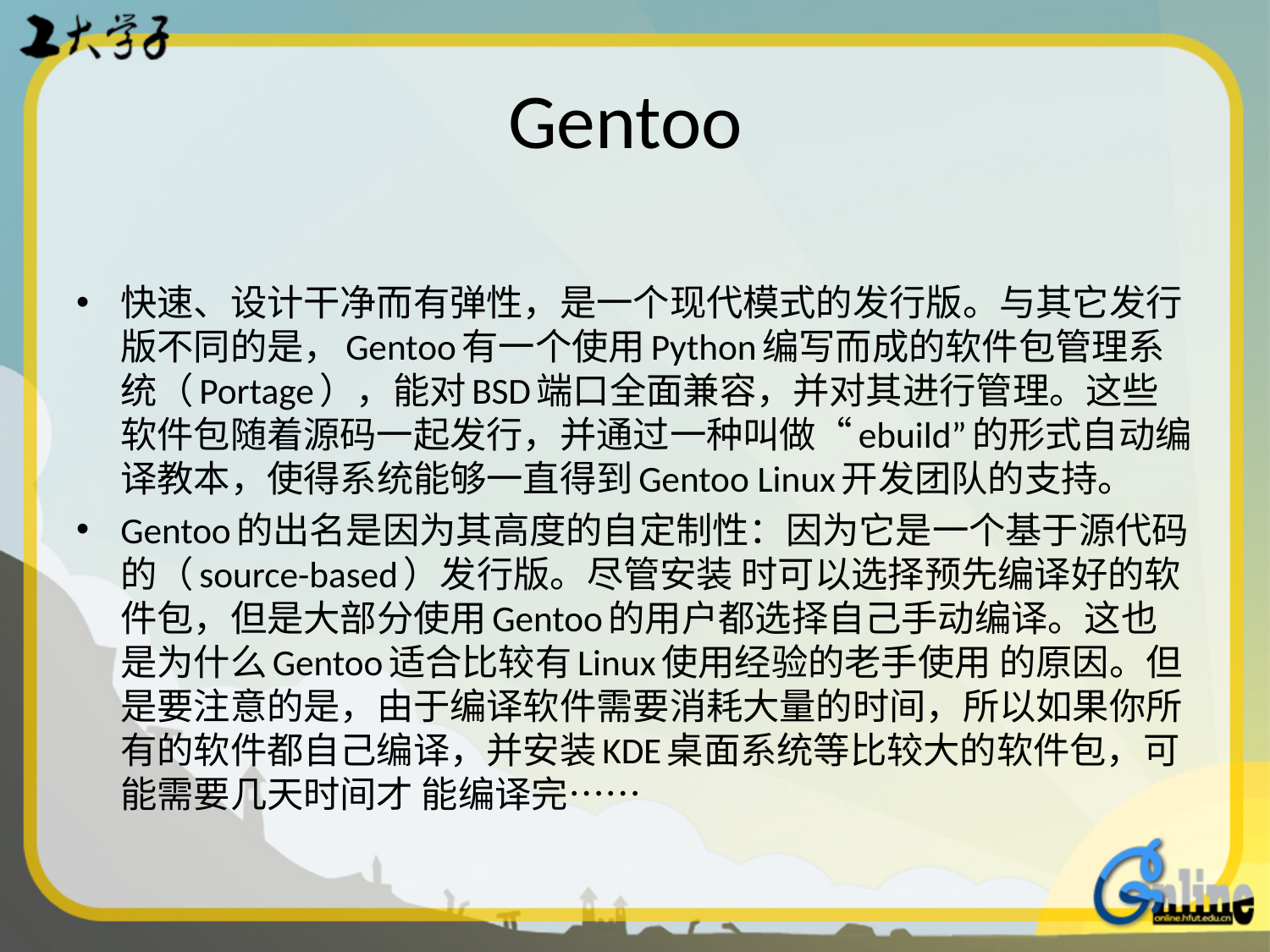

# Gentoo

快速、设计干净而有弹性，是一个现代模式的发行版。与其它发行版不同的是，Gentoo有一个使用Python编写而成的软件包管理系统（Portage），能对BSD端口全面兼容，并对其进行管理。这些软件包随着源码一起发行，并通过一种叫做“ebuild”的形式自动编译教本，使得系统能够一直得到Gentoo Linux开发团队的支持。
Gentoo的出名是因为其高度的自定制性：因为它是一个基于源代码的（source-based）发行版。尽管安装 时可以选择预先编译好的软件包，但是大部分使用Gentoo的用户都选择自己手动编译。这也是为什么Gentoo适合比较有Linux使用经验的老手使用 的原因。但是要注意的是，由于编译软件需要消耗大量的时间，所以如果你所有的软件都自己编译，并安装KDE桌面系统等比较大的软件包，可能需要几天时间才 能编译完……